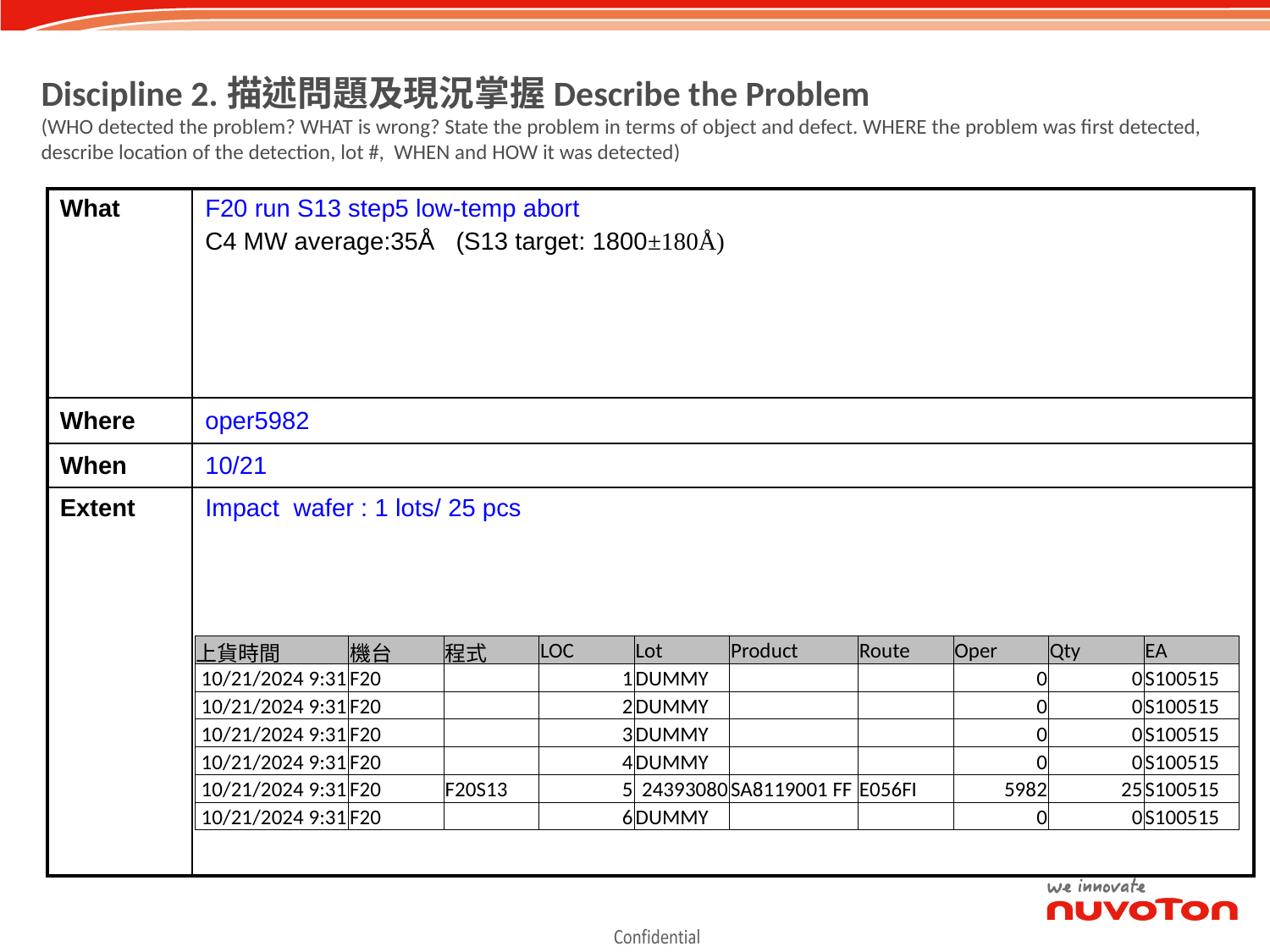

Discipline 2.描述問題及現況掌握Describe the Problem
(WHO detected the problem? WHAT is wrong? State the problem in terms of object and defect. WHERE the problem was first detected, describe location of the detection, lot #,  WHEN and HOW it was detected)
| What | F20 run S13 step5 low-temp abort C4 MW average:35Å (S13 target: 1800±180Å) |
| --- | --- |
| Where | oper5982 |
| When | 10/21 |
| Extent | Impact wafer : 1 lots/ 25 pcs |
| 上貨時間 | 機台 | 程式 | LOC | Lot | Product | Route | Oper | Qty | EA |
| --- | --- | --- | --- | --- | --- | --- | --- | --- | --- |
| 10/21/2024 9:31 | F20 |  | 1 | DUMMY |  |  | 0 | 0 | S100515 |
| 10/21/2024 9:31 | F20 |  | 2 | DUMMY |  |  | 0 | 0 | S100515 |
| 10/21/2024 9:31 | F20 |  | 3 | DUMMY |  |  | 0 | 0 | S100515 |
| 10/21/2024 9:31 | F20 |  | 4 | DUMMY |  |  | 0 | 0 | S100515 |
| 10/21/2024 9:31 | F20 | F20S13 | 5 | 24393080 | SA8119001 FF | E056FI | 5982 | 25 | S100515 |
| 10/21/2024 9:31 | F20 |  | 6 | DUMMY |  |  | 0 | 0 | S100515 |